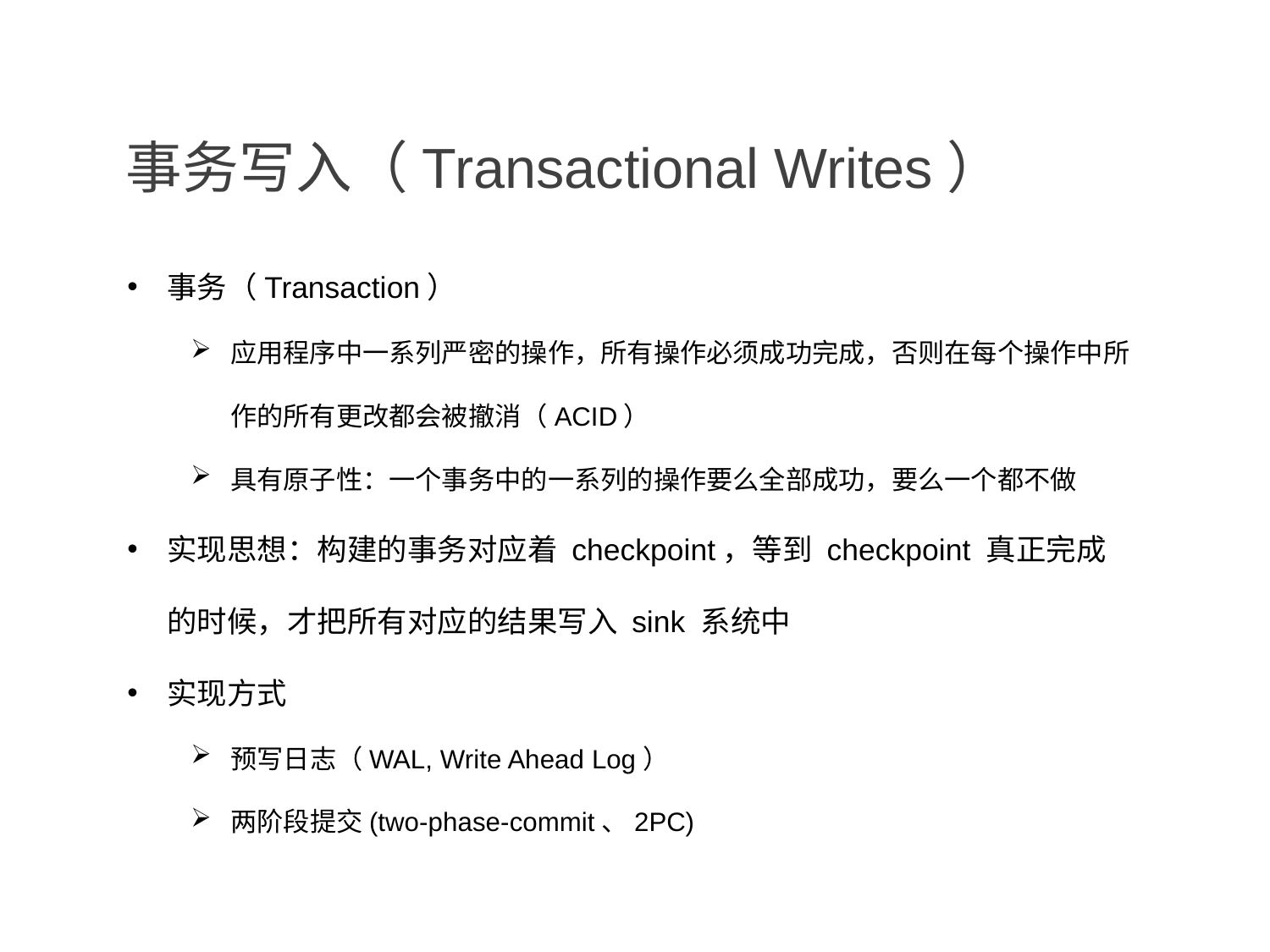

事务写入（Transactional Writes）
事务（Transaction）
应用程序中一系列严密的操作，所有操作必须成功完成，否则在每个操作中所作的所有更改都会被撤消（ACID）
具有原子性：一个事务中的一系列的操作要么全部成功，要么一个都不做
实现思想：构建的事务对应着 checkpoint，等到 checkpoint 真正完成的时候，才把所有对应的结果写入 sink 系统中
实现方式
预写日志（WAL, Write Ahead Log）
两阶段提交(two-phase-commit、2PC)